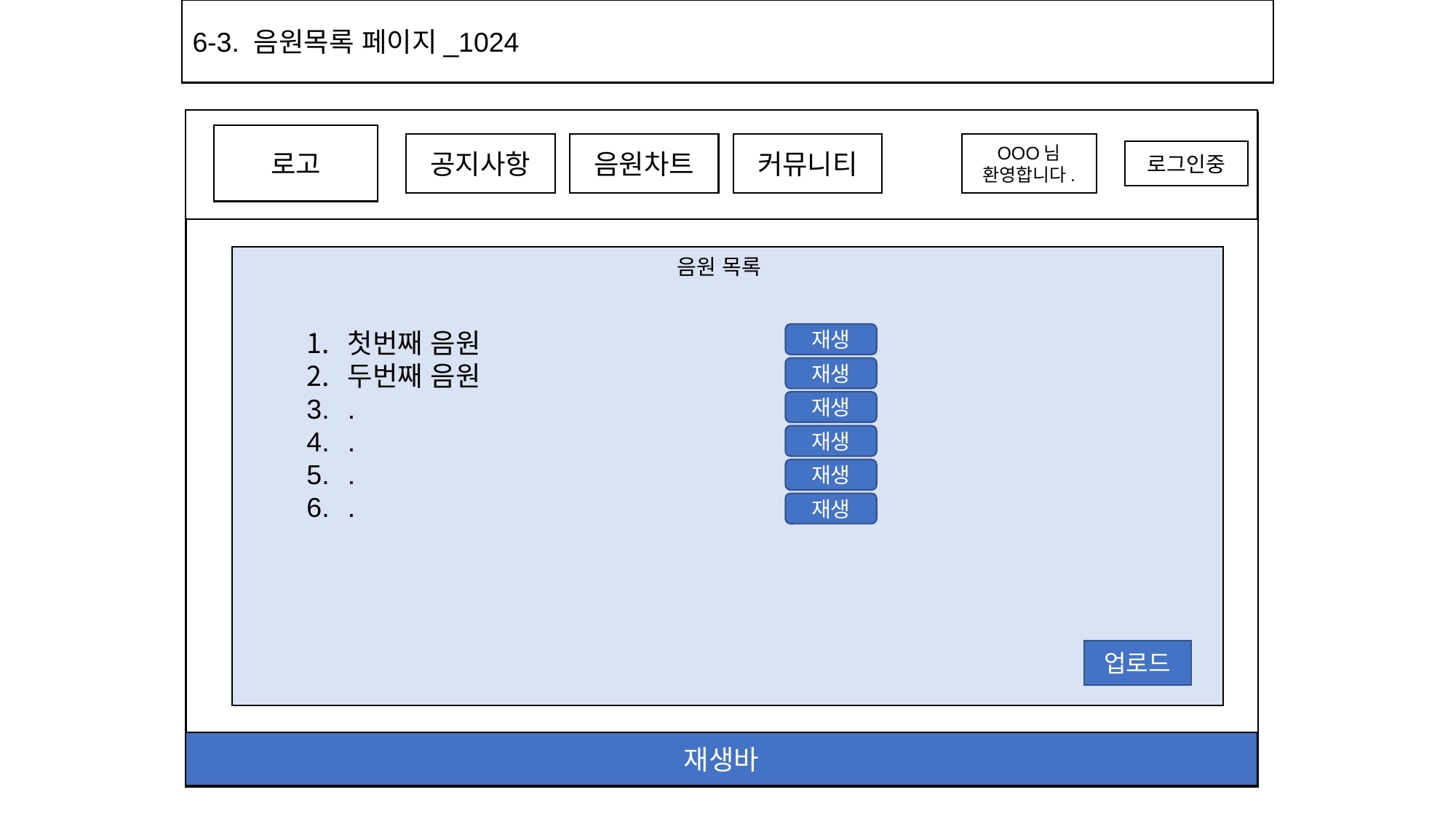

6-3. 음원목록 페이지_1024

로고
공지사항
음원차트
커뮤니티
로그인중
재생바
OOO님 환영합니다.

음원 목록
첫번째 음원
두번째 음원
.
.
.
.

재생
재생
재생
재생
재생
재생
업로드